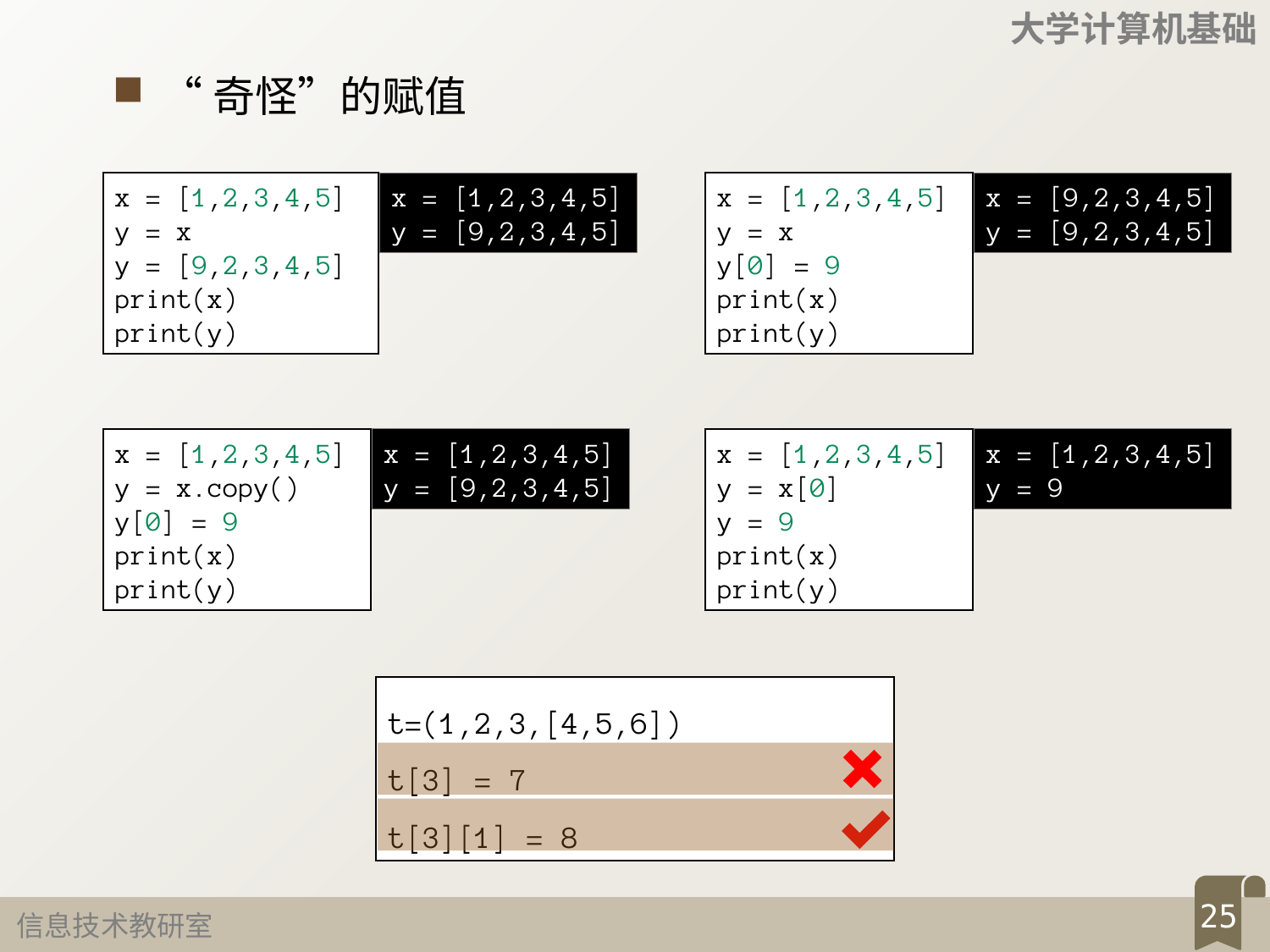

“奇怪”的赋值
x = [9,2,3,4,5]
y = [9,2,3,4,5]
x = [1,2,3,4,5]
y = x
y = [9,2,3,4,5]
print(x)
print(y)
x = [1,2,3,4,5]
y = [9,2,3,4,5]
x = [1,2,3,4,5]
y = x
y[0] = 9
print(x)
print(y)
x = [1,2,3,4,5]
y = 9
x = [1,2,3,4,5]
y = x.copy()
y[0] = 9
print(x)
print(y)
x = [1,2,3,4,5]
y = [9,2,3,4,5]
x = [1,2,3,4,5]
y = x[0]
y = 9
print(x)
print(y)
t=(1,2,3,[4,5,6])
t[3] = 7
t[3][1] = 8

25